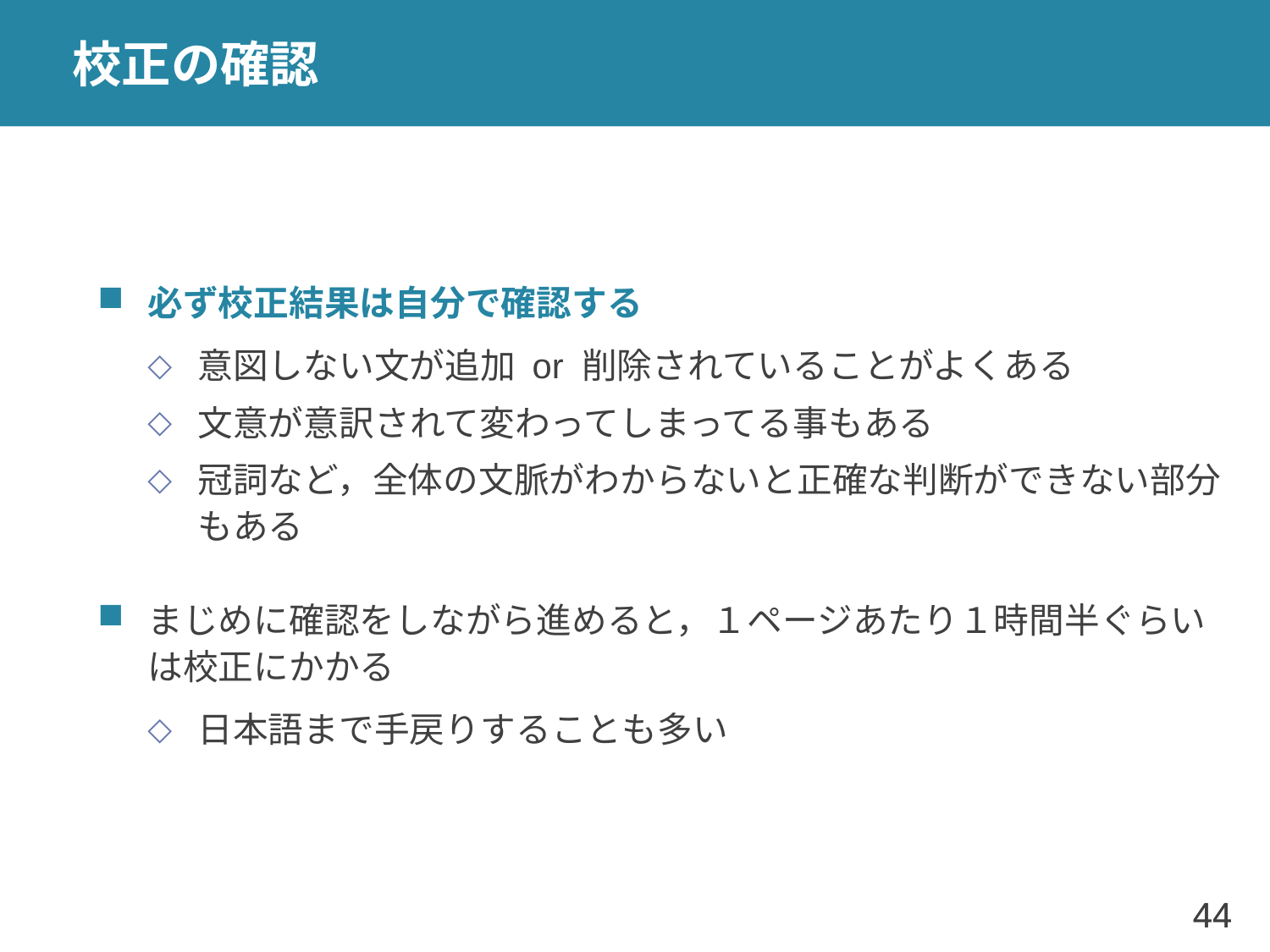

# 校正の確認
必ず校正結果は自分で確認する
意図しない文が追加 or 削除されていることがよくある
文意が意訳されて変わってしまってる事もある
冠詞など，全体の文脈がわからないと正確な判断ができない部分もある
まじめに確認をしながら進めると，１ページあたり１時間半ぐらいは校正にかかる
日本語まで手戻りすることも多い